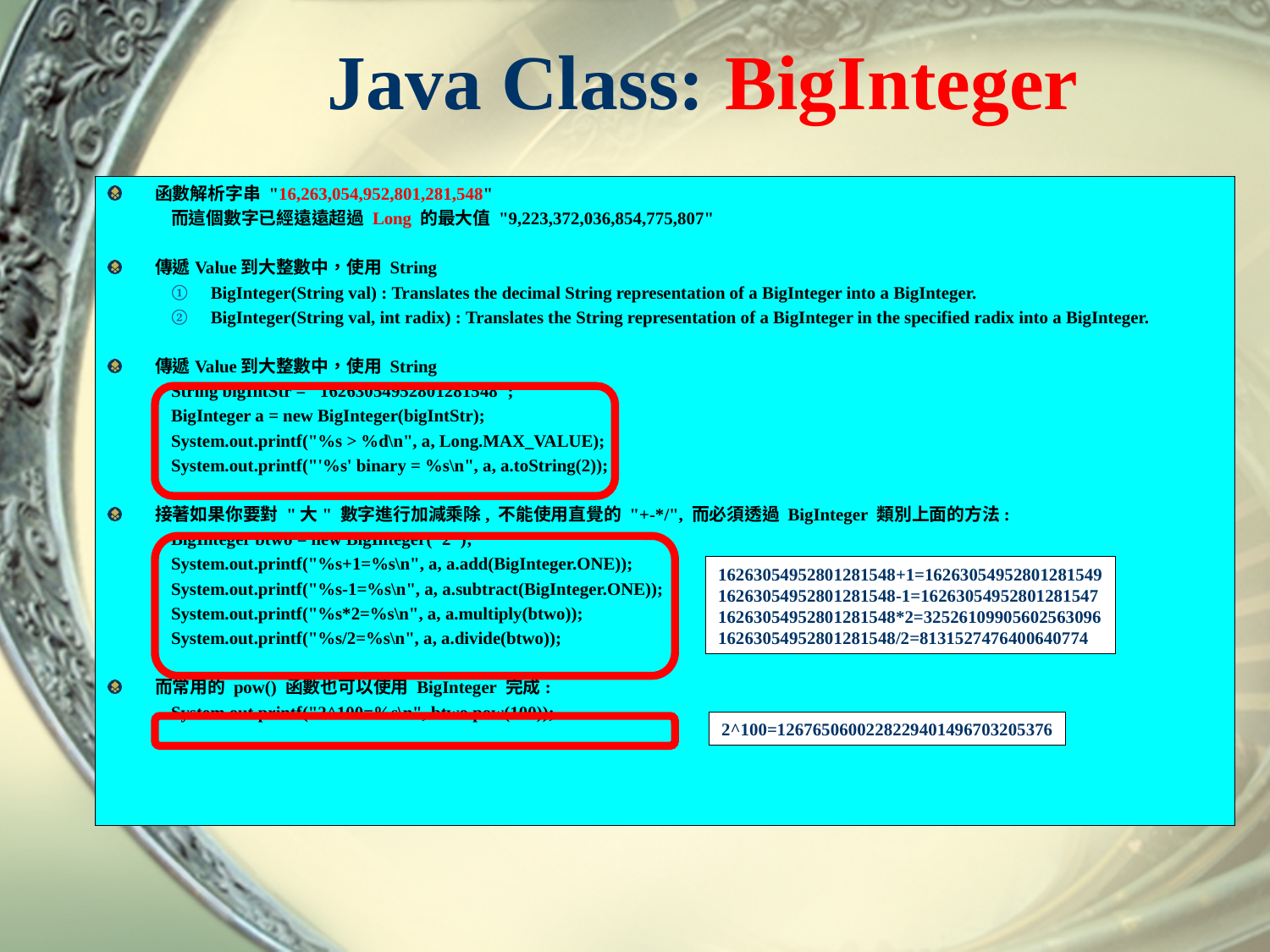

# Java Class: BigInteger
函數解析字串 "16,263,054,952,801,281,548"
而這個數字已經遠遠超過 Long 的最大值 "9,223,372,036,854,775,807"

傳遞Value到大整數中，使用 String
BigInteger(String val) : Translates the decimal String representation of a BigInteger into a BigInteger.
BigInteger(String val, int radix) : Translates the String representation of a BigInteger in the specified radix into a BigInteger.

傳遞Value到大整數中，使用 String
String bigIntStr = "16263054952801281548";
BigInteger a = new BigInteger(bigIntStr);
System.out.printf("%s > %d\n", a, Long.MAX_VALUE);
System.out.printf("'%s' binary = %s\n", a, a.toString(2));

接著如果你要對 "大" 數字進行加減乘除, 不能使用直覺的 "+-*/", 而必須透過 BigInteger 類別上面的方法:
BigInteger btwo = new BigInteger("2");
System.out.printf("%s+1=%s\n", a, a.add(BigInteger.ONE));
System.out.printf("%s-1=%s\n", a, a.subtract(BigInteger.ONE));
System.out.printf("%s*2=%s\n", a, a.multiply(btwo));
System.out.printf("%s/2=%s\n", a, a.divide(btwo));

而常用的 pow() 函數也可以使用 BigInteger 完成:
System.out.printf("2^100=%s\n", btwo.pow(100));

16263054952801281548+1=16263054952801281549
16263054952801281548-1=16263054952801281547
16263054952801281548*2=32526109905602563096
16263054952801281548/2=8131527476400640774
2^100=1267650600228229401496703205376